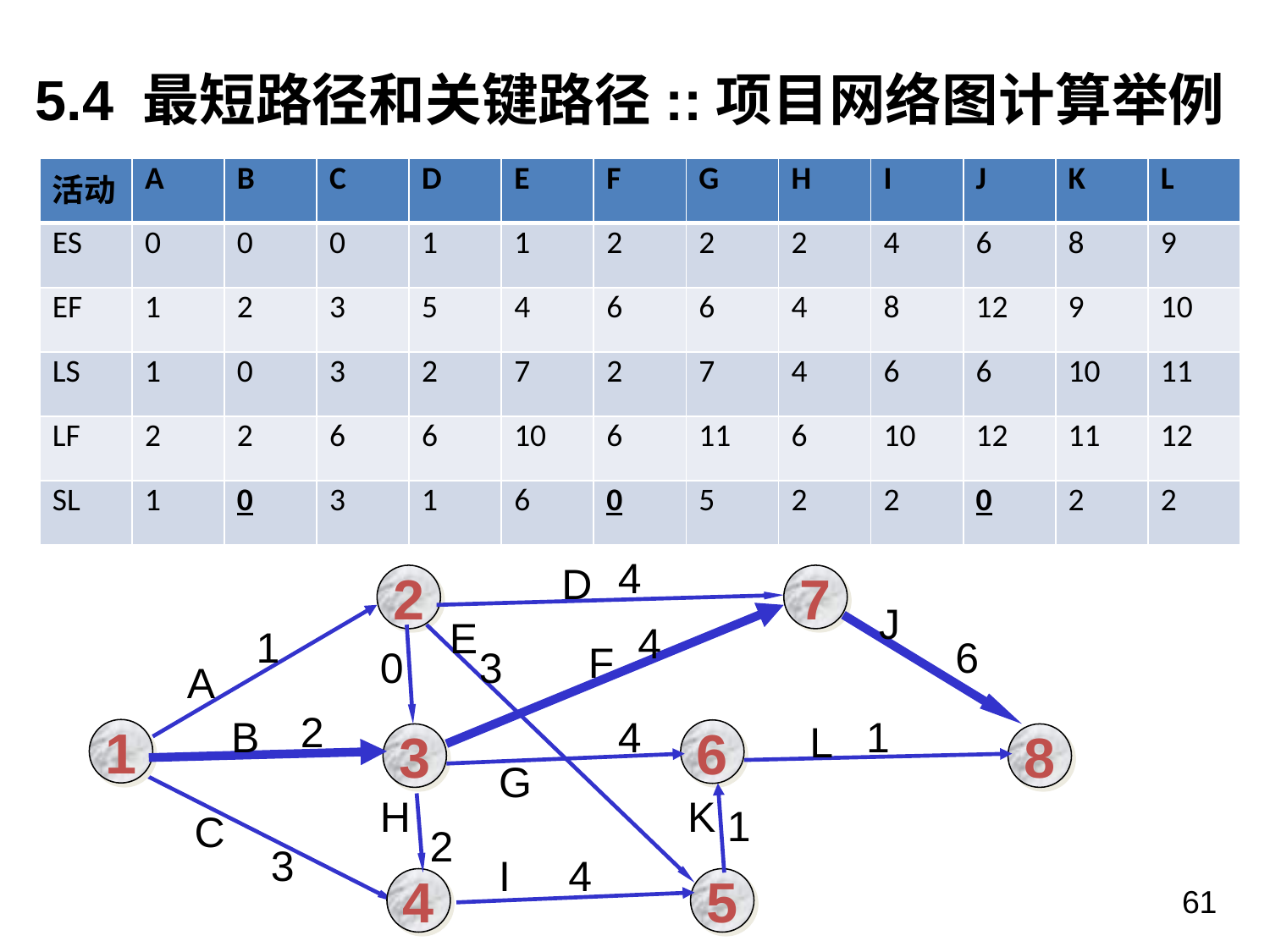

5.4 最短路径和关键路径::项目网络图计算举例
| 活动 | A | B | C | D | E | F | G | H | I | J | K | L |
| --- | --- | --- | --- | --- | --- | --- | --- | --- | --- | --- | --- | --- |
| ES | 0 | 0 | 0 | 1 | 1 | 2 | 2 | 2 | 4 | 6 | 8 | 9 |
| EF | 1 | 2 | 3 | 5 | 4 | 6 | 6 | 4 | 8 | 12 | 9 | 10 |
| LS | 1 | 0 | 3 | 2 | 7 | 2 | 7 | 4 | 6 | 6 | 10 | 11 |
| LF | 2 | 2 | 6 | 6 | 10 | 6 | 11 | 6 | 10 | 12 | 11 | 12 |
| SL | 1 | 0 | 3 | 1 | 6 | 0 | 5 | 2 | 2 | 0 | 2 | 2 |
4
D
2
7
J

E

4
1

6
F
0
3
A
2
B
4
1
L
1
6
3
8
G

H
K

1
C
2
3
I
4
4
5
61